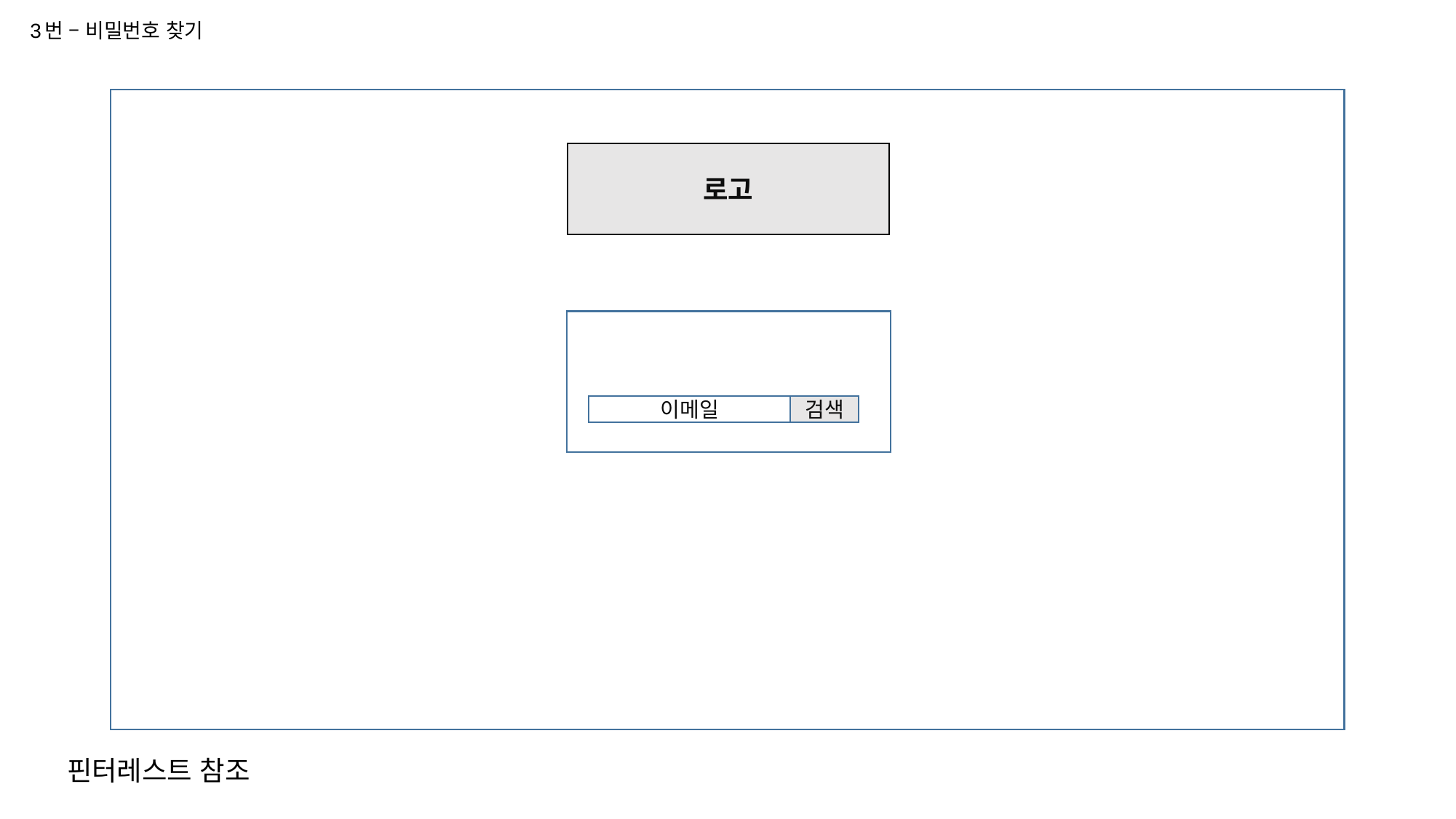

# 3번 – 비밀번호 찾기

로고

이메일
검색
핀터레스트 참조